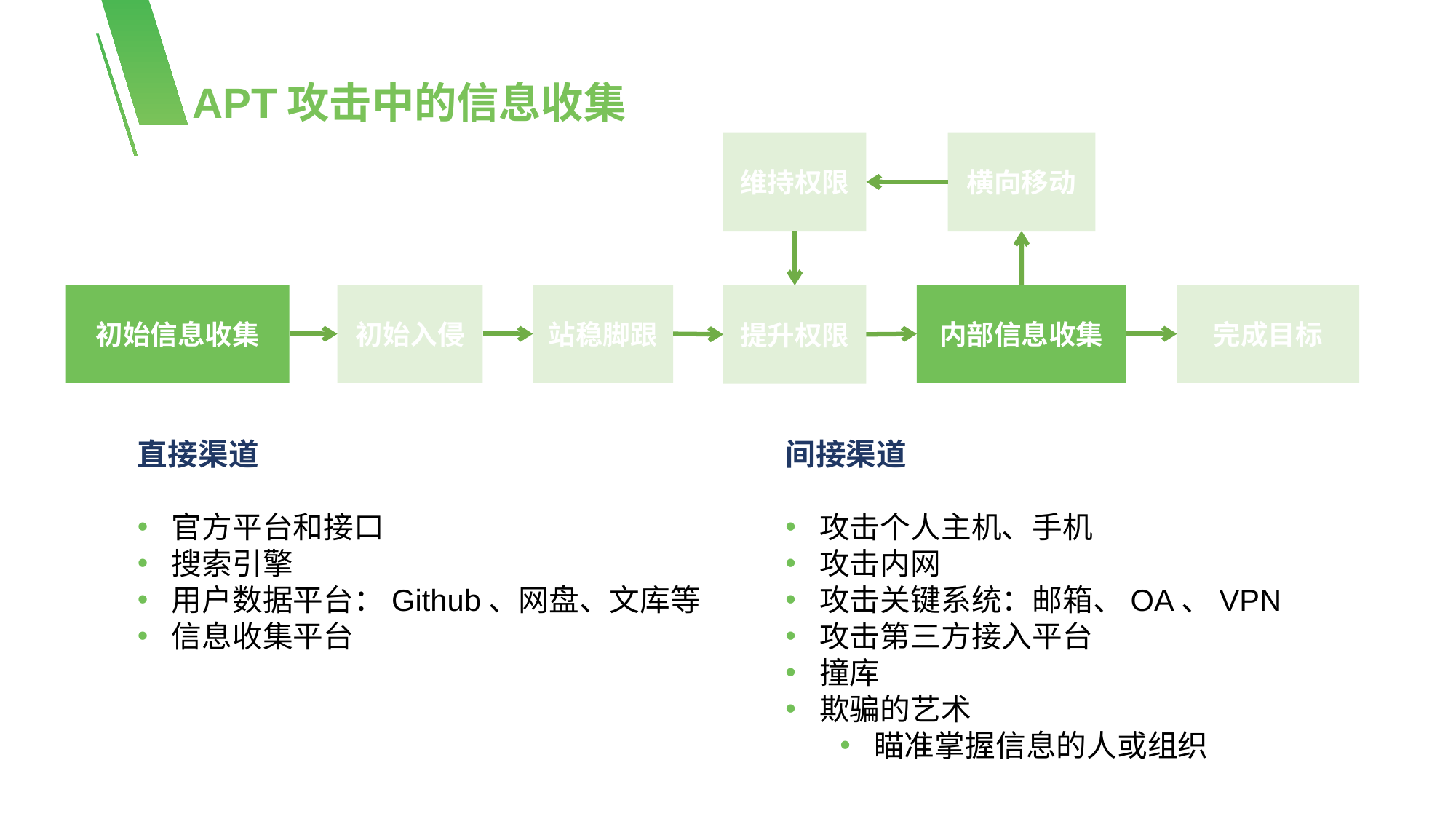

APT攻击中的信息收集
维持权限
横向移动
初始信息收集
初始入侵
站稳脚跟
内部信息收集
完成目标
提升权限
直接渠道

官方平台和接口
搜索引擎
用户数据平台：Github、网盘、文库等
信息收集平台
间接渠道

攻击个人主机、手机
攻击内网
攻击关键系统：邮箱、OA、VPN
攻击第三方接入平台
撞库
欺骗的艺术
瞄准掌握信息的人或组织